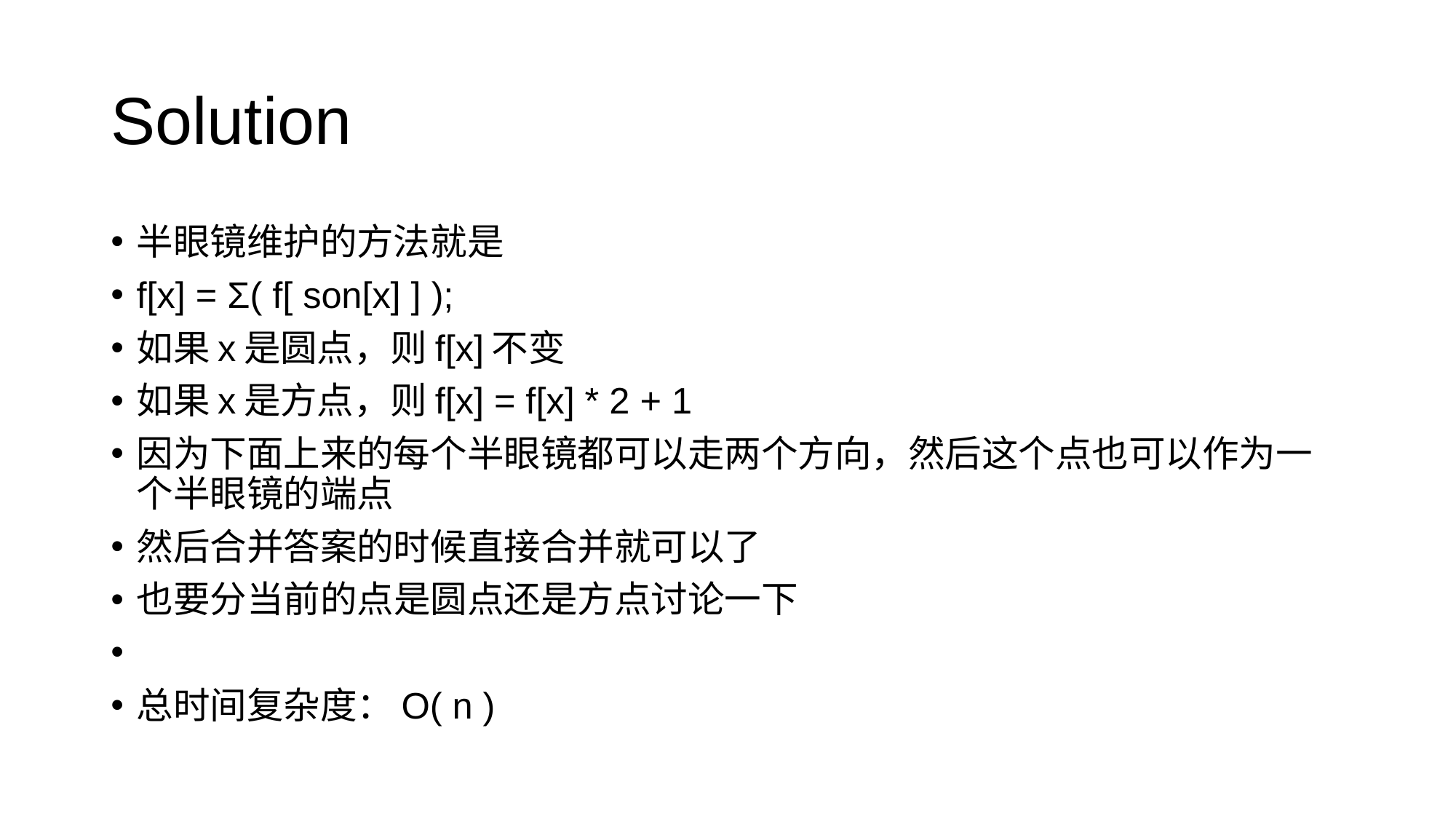

# Solution
半眼镜维护的方法就是
f[x] = Σ( f[ son[x] ] );
如果x是圆点，则f[x]不变
如果x是方点，则f[x] = f[x] * 2 + 1
因为下面上来的每个半眼镜都可以走两个方向，然后这个点也可以作为一个半眼镜的端点
然后合并答案的时候直接合并就可以了
也要分当前的点是圆点还是方点讨论一下

总时间复杂度：O( n )